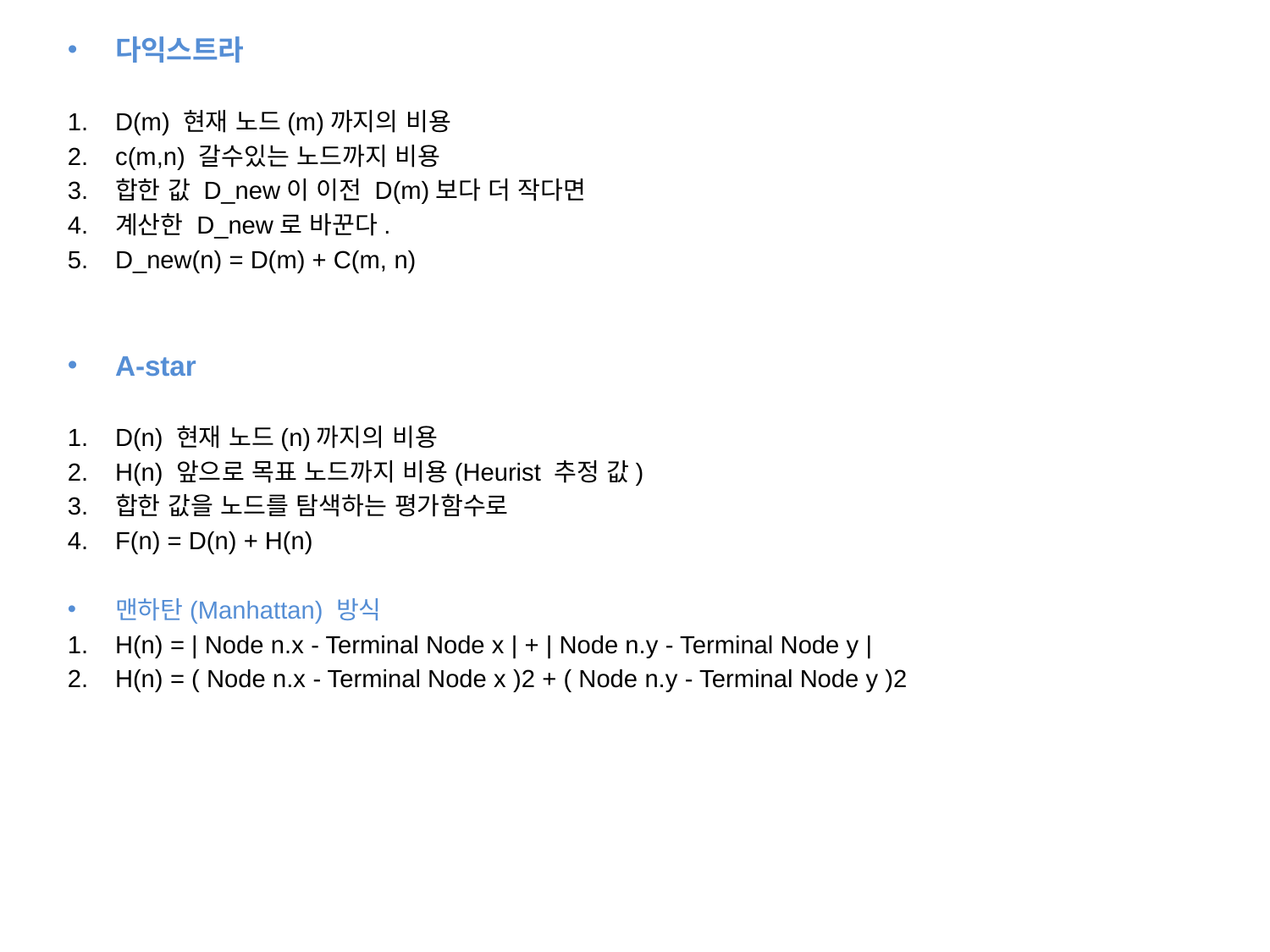

다익스트라

D(m) 현재 노드(m)까지의 비용
c(m,n) 갈수있는 노드까지 비용
합한 값 D_new이 이전 D(m)보다 더 작다면
계산한 D_new로 바꾼다.
D_new(n) = D(m) + C(m, n)

A-star

D(n) 현재 노드(n)까지의 비용
H(n) 앞으로 목표 노드까지 비용(Heurist 추정 값)
합한 값을 노드를 탐색하는 평가함수로
F(n) = D(n) + H(n)

맨하탄(Manhattan) 방식
H(n) = | Node n.x - Terminal Node x | + | Node n.y - Terminal Node y |
H(n) = ( Node n.x - Terminal Node x )2 + ( Node n.y - Terminal Node y )2